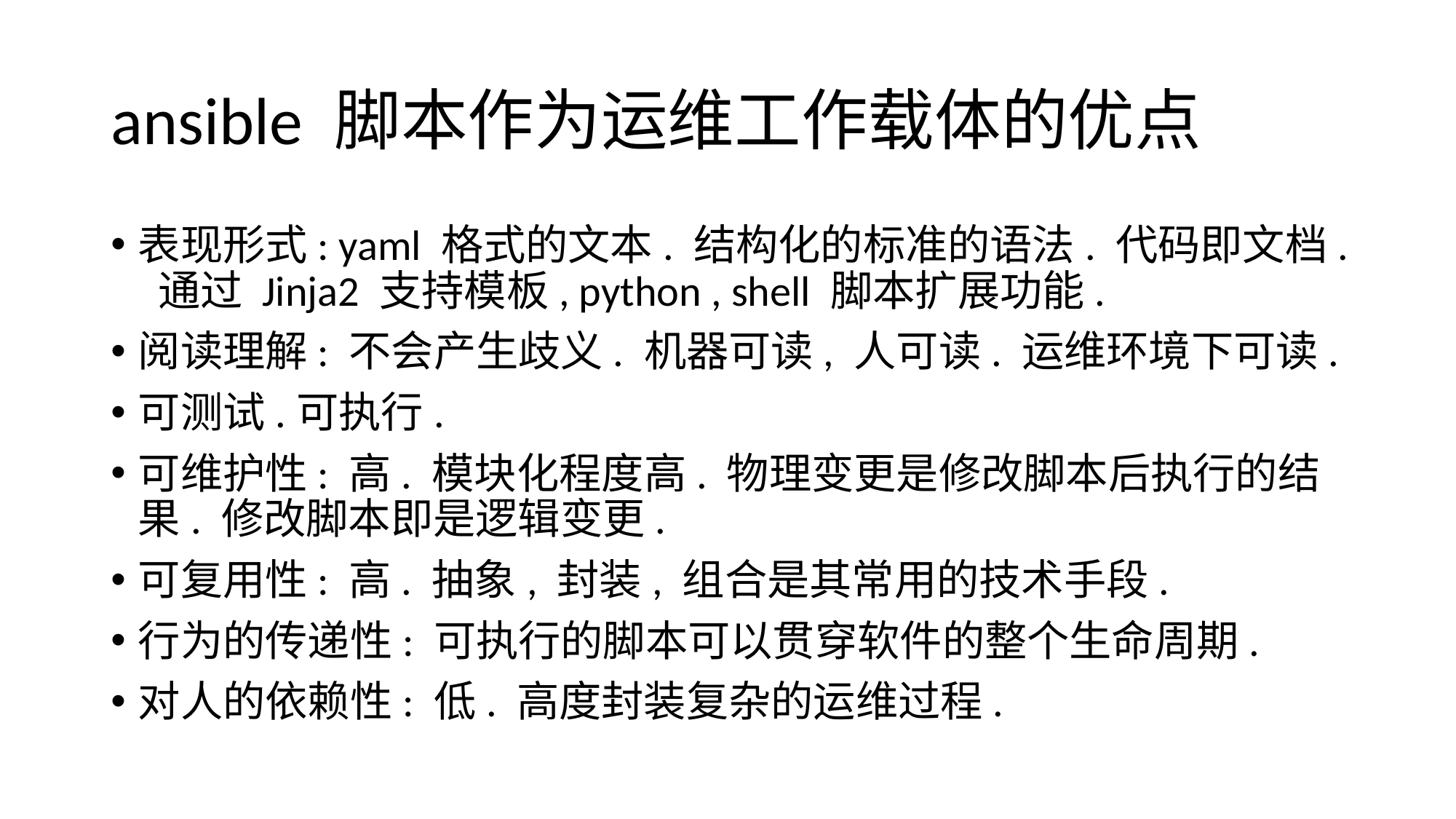

# ansible 脚本作为运维工作载体的优点
表现形式: yaml 格式的文本. 结构化的标准的语法. 代码即文档. 通过 Jinja2 支持模板, python , shell 脚本扩展功能.
阅读理解: 不会产生歧义. 机器可读, 人可读. 运维环境下可读.
可测试.可执行.
可维护性: 高. 模块化程度高. 物理变更是修改脚本后执行的结果. 修改脚本即是逻辑变更.
可复用性: 高. 抽象, 封装, 组合是其常用的技术手段.
行为的传递性: 可执行的脚本可以贯穿软件的整个生命周期.
对人的依赖性: 低. 高度封装复杂的运维过程.